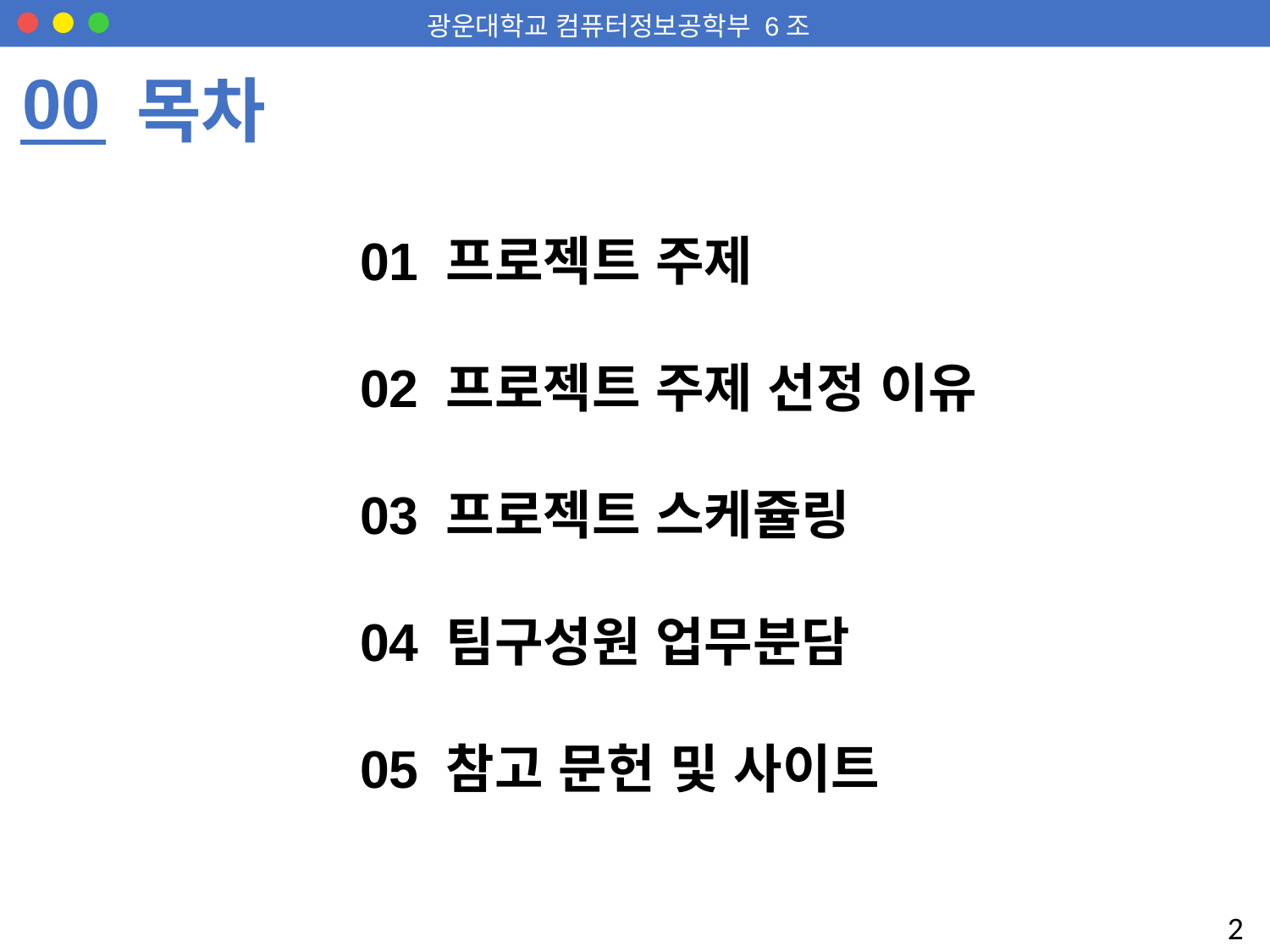

00
목차
01 프로젝트 주제
02 프로젝트 주제 선정 이유
03 프로젝트 스케쥴링
04 팀구성원 업무분담
05 참고 문헌 및 사이트
2